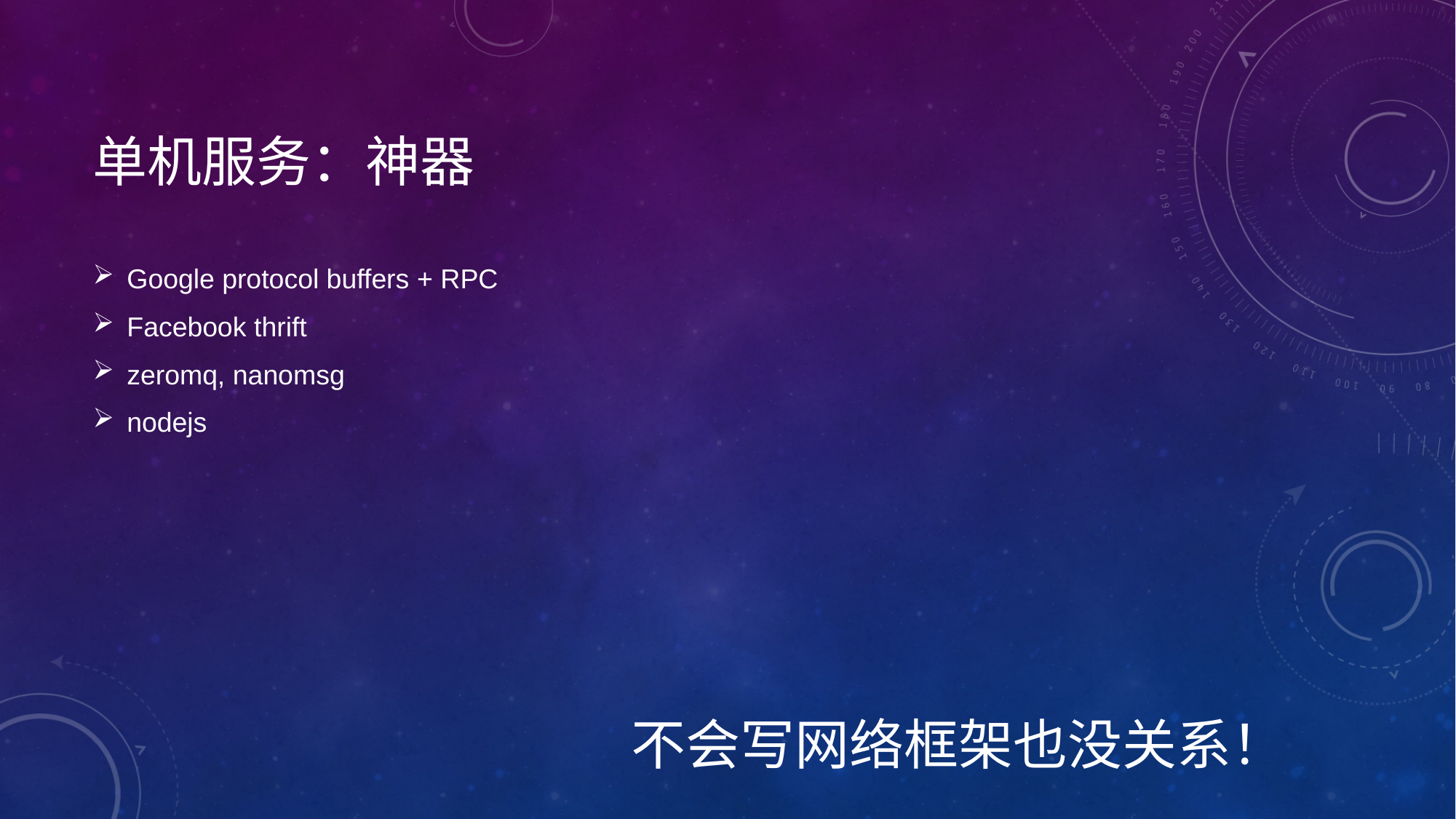

# 单机服务：神器
Google protocol buffers + RPC
Facebook thrift
zeromq, nanomsg
nodejs
不会写网络框架也没关系！